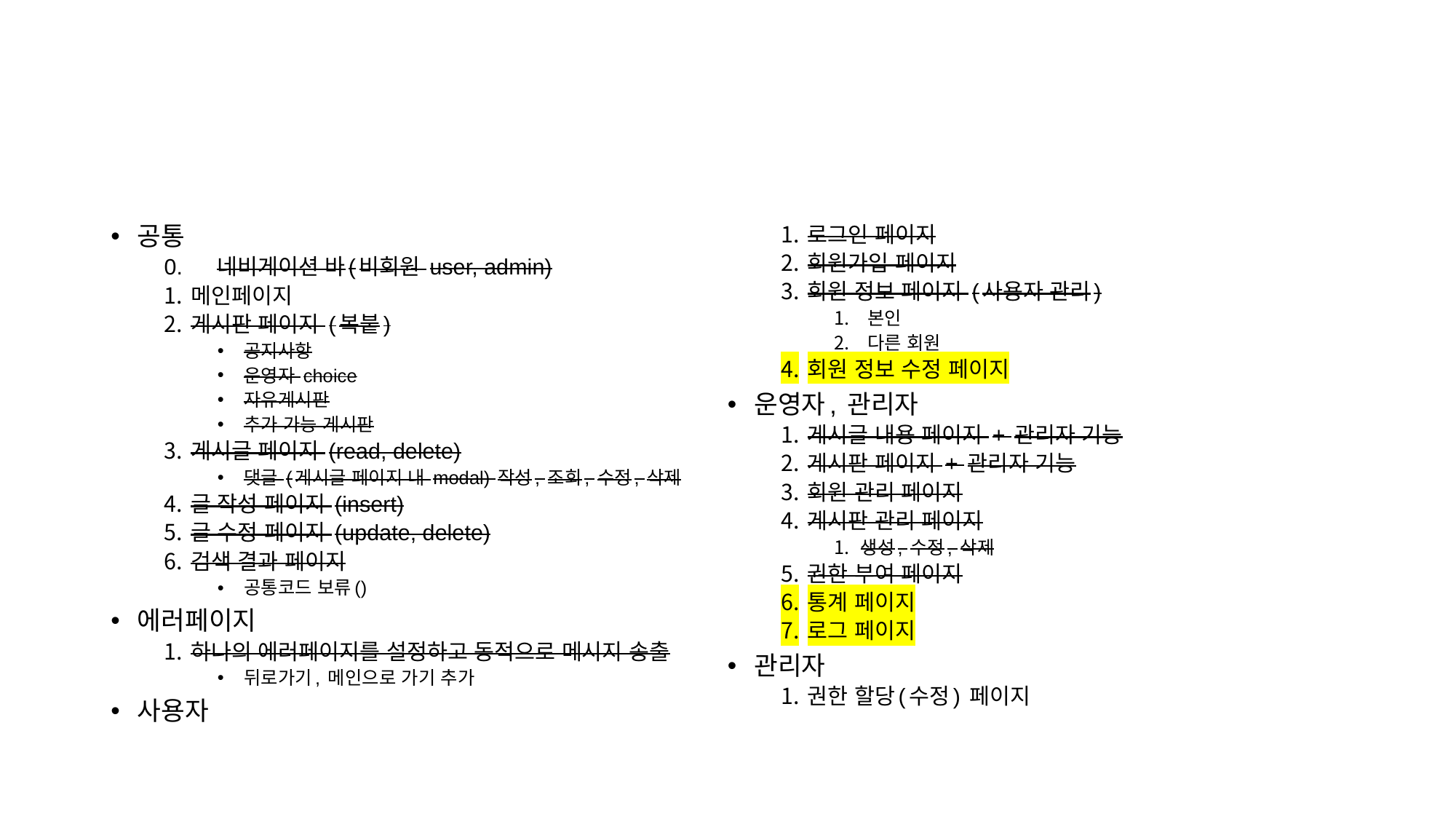

#
공통
0.     네비게이션 바(비회원 user, admin)
메인페이지
게시판 페이지 (복붙)
공지사항
운영자 choice
자유게시판
추가 가능 게시판
게시글 페이지 (read, delete)
댓글 (게시글 페이지 내 modal) 작성, 조회, 수정, 삭제
글 작성 페이지 (insert)
글 수정 페이지 (update, delete)
검색 결과 페이지
공통코드 보류()
에러페이지
하나의 에러페이지를 설정하고 동적으로 메시지 송출
뒤로가기, 메인으로 가기 추가
사용자
로그인 페이지
회원가입 페이지
회원 정보 페이지 (사용자 관리)
본인
다른 회원
회원 정보 수정 페이지
운영자, 관리자
게시글 내용 페이지 + 관리자 기능
게시판 페이지 + 관리자 기능
회원 관리 페이지
게시판 관리 페이지
생성, 수정, 삭제
권한 부여 페이지
통계 페이지
로그 페이지
관리자
권한 할당(수정) 페이지